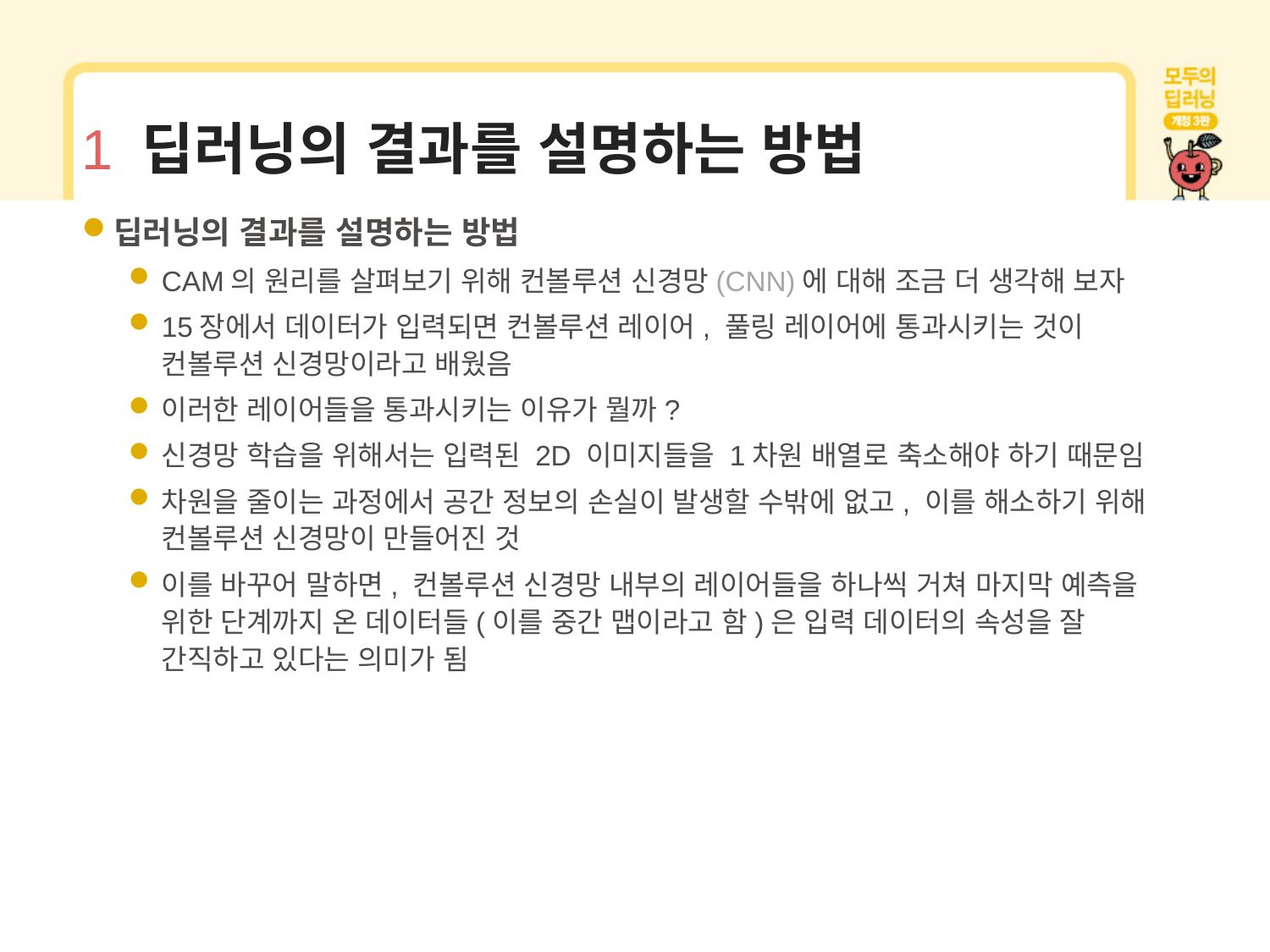

# 1 딥러닝의 결과를 설명하는 방법
딥러닝의 결과를 설명하는 방법
CAM의 원리를 살펴보기 위해 컨볼루션 신경망(CNN)에 대해 조금 더 생각해 보자
15장에서 데이터가 입력되면 컨볼루션 레이어, 풀링 레이어에 통과시키는 것이 컨볼루션 신경망이라고 배웠음
이러한 레이어들을 통과시키는 이유가 뭘까?
신경망 학습을 위해서는 입력된 2D 이미지들을 1차원 배열로 축소해야 하기 때문임
차원을 줄이는 과정에서 공간 정보의 손실이 발생할 수밖에 없고, 이를 해소하기 위해 컨볼루션 신경망이 만들어진 것
이를 바꾸어 말하면, 컨볼루션 신경망 내부의 레이어들을 하나씩 거쳐 마지막 예측을 위한 단계까지 온 데이터들(이를 중간 맵이라고 함)은 입력 데이터의 속성을 잘 간직하고 있다는 의미가 됨